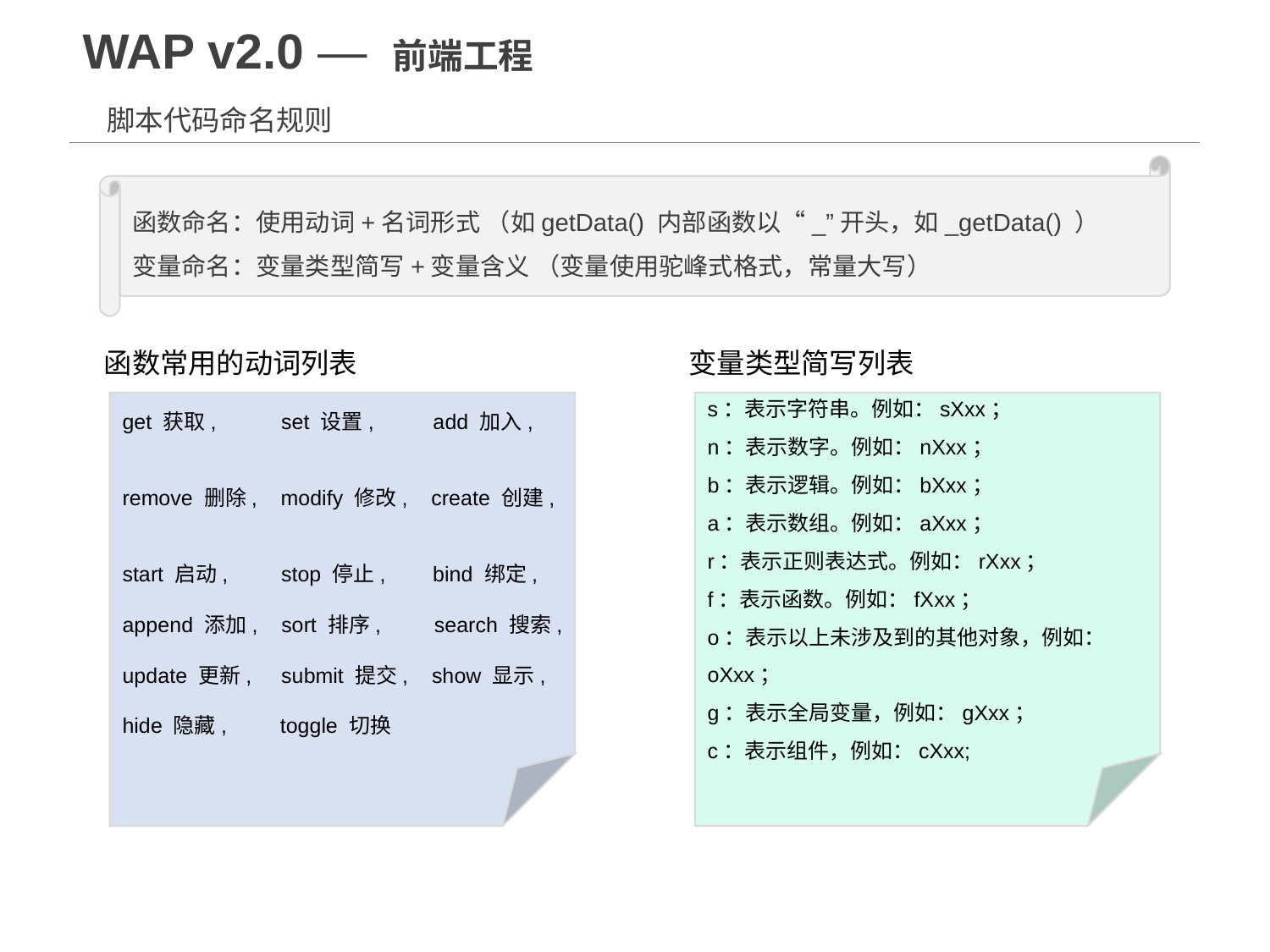

WAP v2.0 — 前端工程
脚本代码命名规则
函数命名：使用动词+名词形式 （如getData() 内部函数以“_”开头，如_getData() ）
变量命名：变量类型简写+变量含义 （变量使用驼峰式格式，常量大写）
函数常用的动词列表
变量类型简写列表
get 获取,           set 设置,          add 加入,

remove 删除,    modify 修改,    create 创建,

start 启动,         stop 停止,        bind 绑定,

append 添加,    sort 排序,         search 搜索,

update 更新,     submit 提交,    show 显示,

hide 隐藏,         toggle 切换
s：表示字符串。例如：sXxx；
n：表示数字。例如：nXxx；
b：表示逻辑。例如：bXxx；
a：表示数组。例如：aXxx；
r：表示正则表达式。例如：rXxx；
f：表示函数。例如：fXxx；
o：表示以上未涉及到的其他对象，例如：oXxx；
g：表示全局变量，例如：gXxx；
c：表示组件，例如：cXxx;